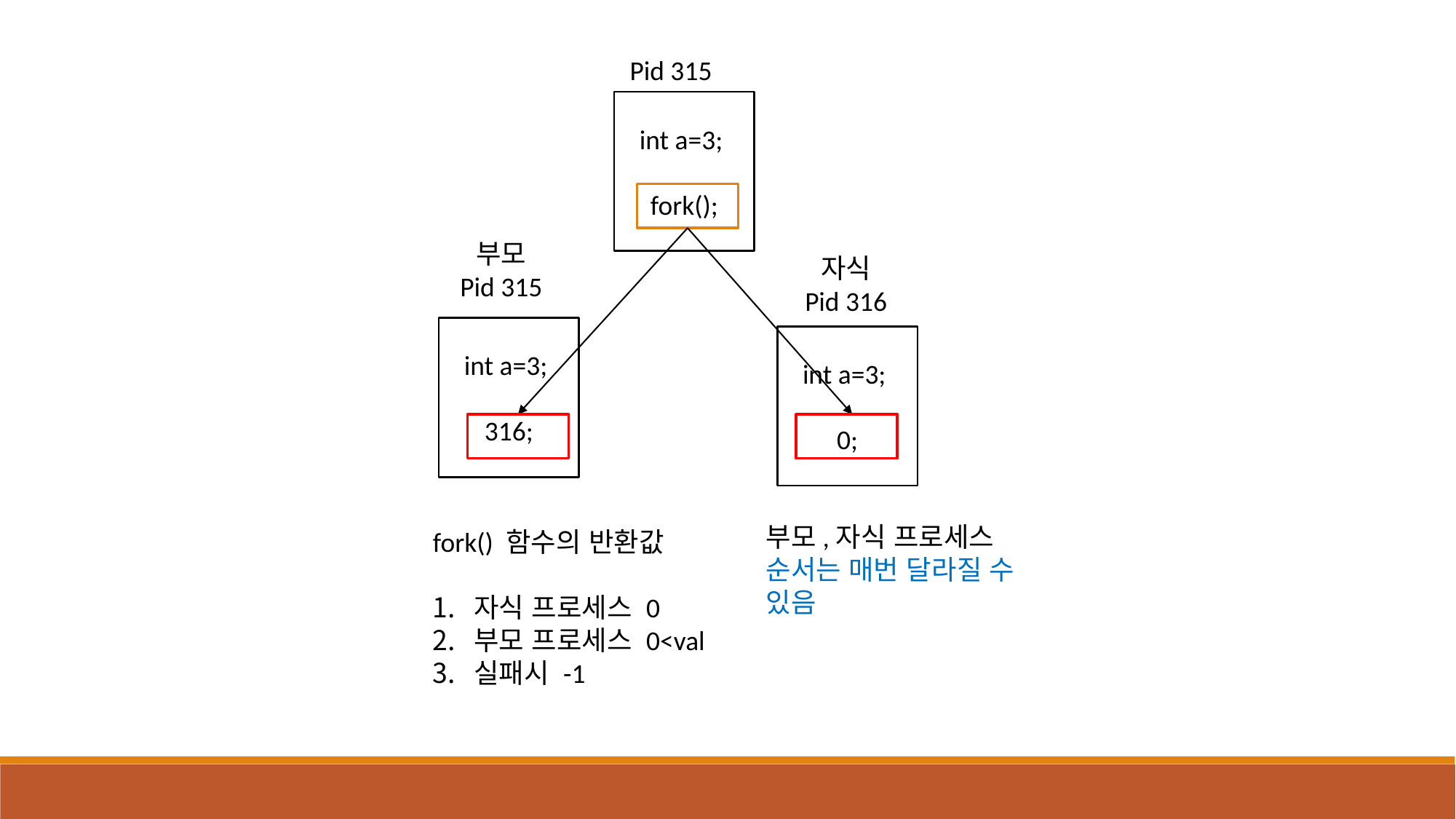

Pid 315
int a=3;

fork();

부모
Pid 315
자식
Pid 316
int a=3;

316;
int a=3;

0;

부모,자식 프로세스 순서는 매번 달라질 수 있음
fork() 함수의 반환값

자식 프로세스 0
부모 프로세스 0<val
실패시 -1